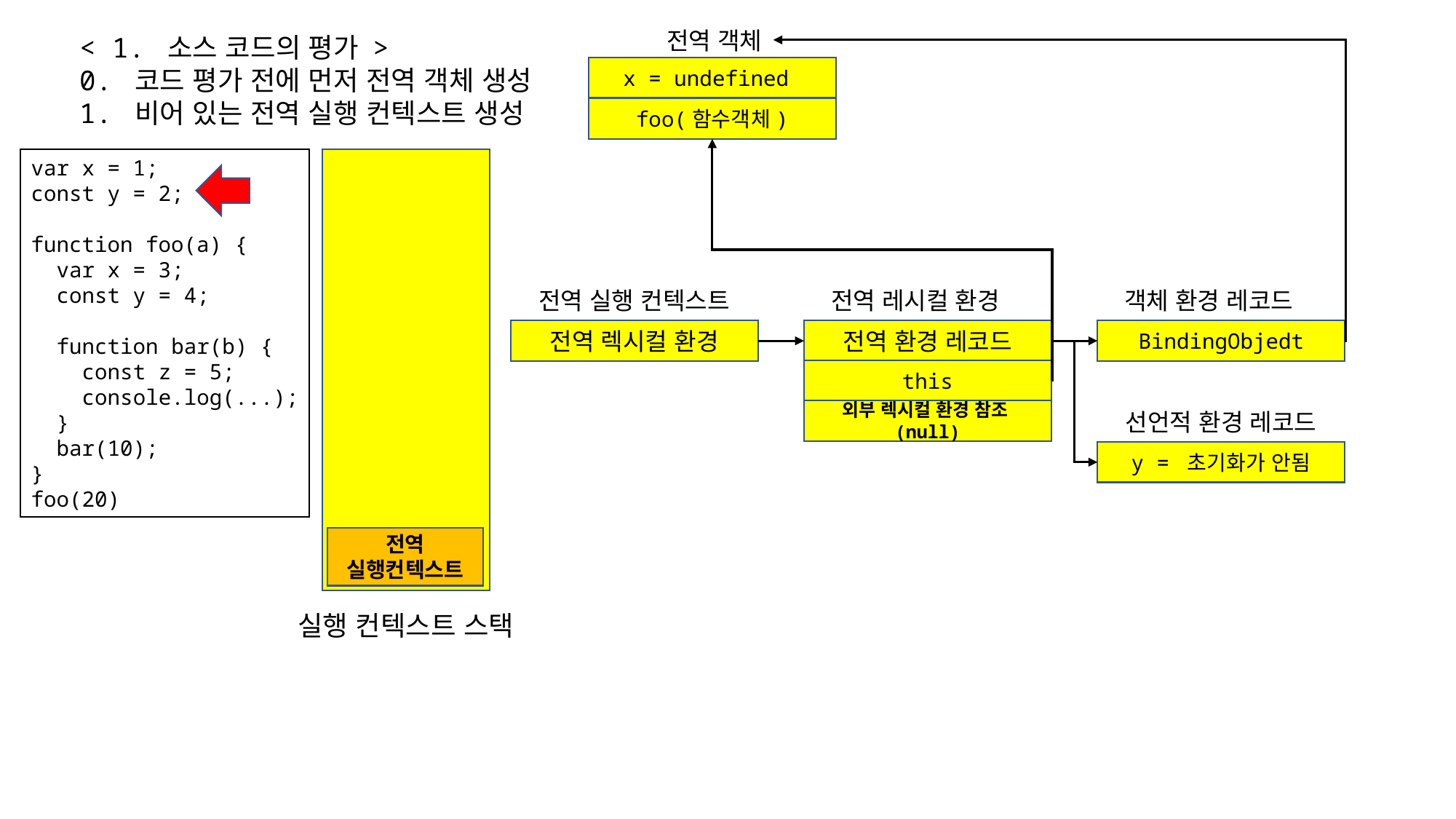

전역 객체
< 1. 소스 코드의 평가 >
0. 코드 평가 전에 먼저 전역 객체 생성
1. 비어 있는 전역 실행 컨텍스트 생성
x = undefined
foo(함수객체)
var x = 1;
const y = 2;

function foo(a) {
  var x = 3;
  const y = 4;

  function bar(b) {
    const z = 5;
    console.log(...);
  }
  bar(10);
}
foo(20)

전역 실행 컨텍스트
전역 레시컬 환경
객체 환경 레코드
전역 렉시컬 환경
전역 환경 레코드
BindingObjedt
this
외부 렉시컬 환경 참조(null)
선언적 환경 레코드
y = 초기화가 안됨
전역
실행컨텍스트
실행 컨텍스트 스택